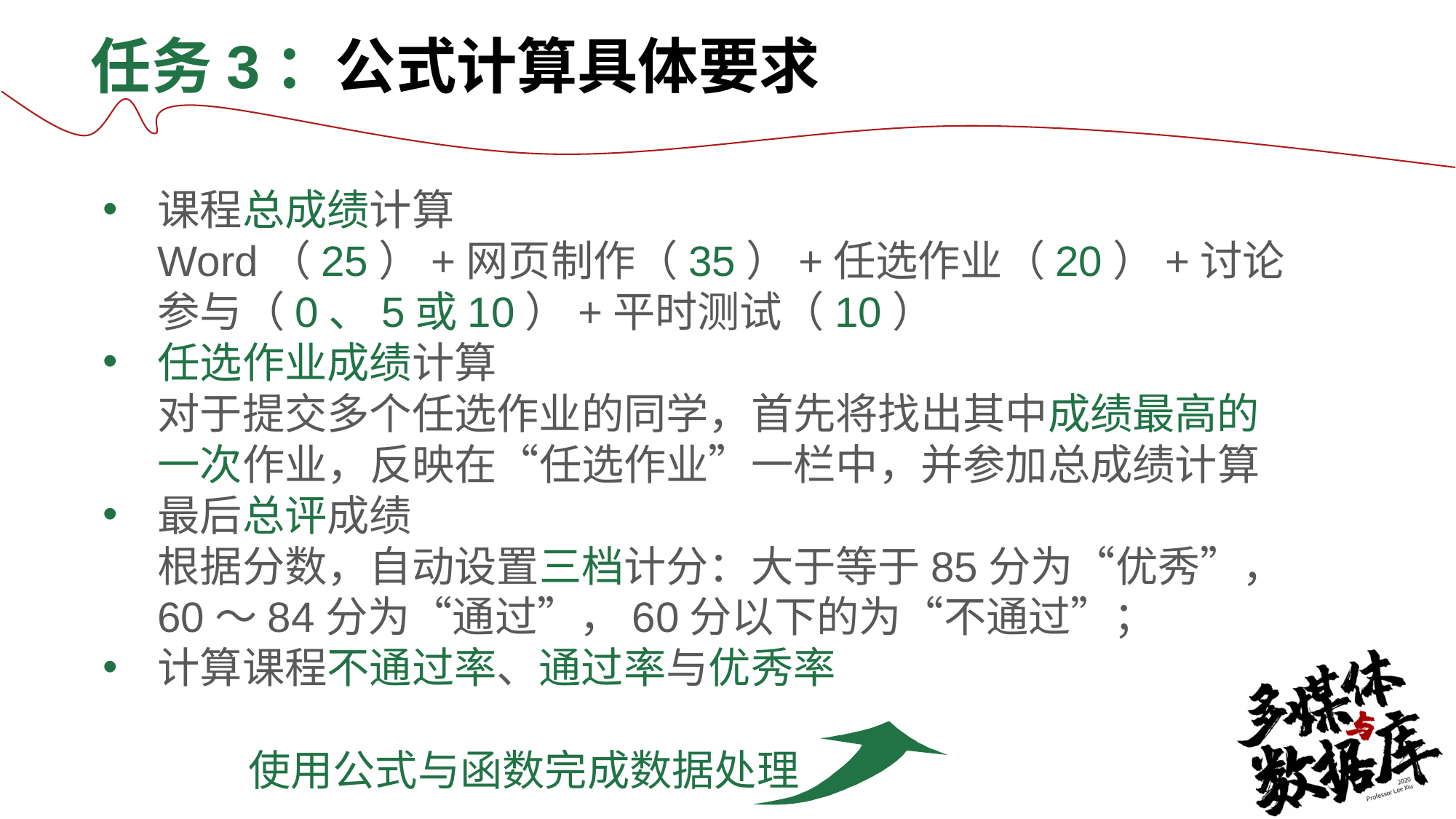

任务3：公式计算具体要求
课程总成绩计算
Word（25）+网页制作（35）+任选作业（20）+讨论参与（0、5或10）+平时测试（10）
任选作业成绩计算
对于提交多个任选作业的同学，首先将找出其中成绩最高的一次作业，反映在“任选作业”一栏中，并参加总成绩计算
最后总评成绩
根据分数，自动设置三档计分：大于等于85分为“优秀”，60～84分为“通过”，60分以下的为“不通过”；
计算课程不通过率、通过率与优秀率

使用公式与函数完成数据处理